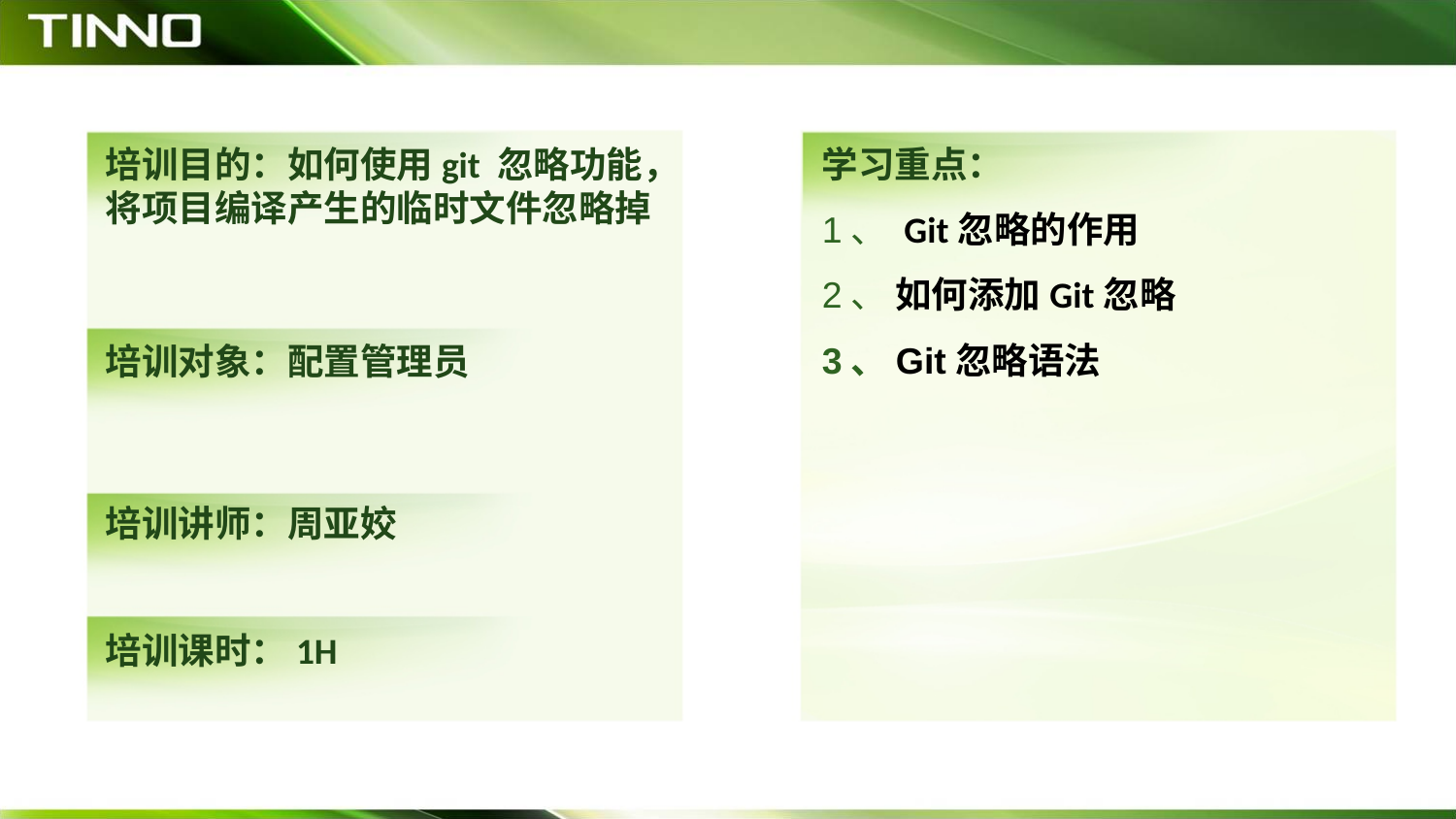

培训目的：如何使用git 忽略功能，将项目编译产生的临时文件忽略掉

学习重点：
1、 Git忽略的作用
2、 如何添加Git忽略
3、Git忽略语法
培训对象：配置管理员

培训讲师：周亚姣
培训课时：1H